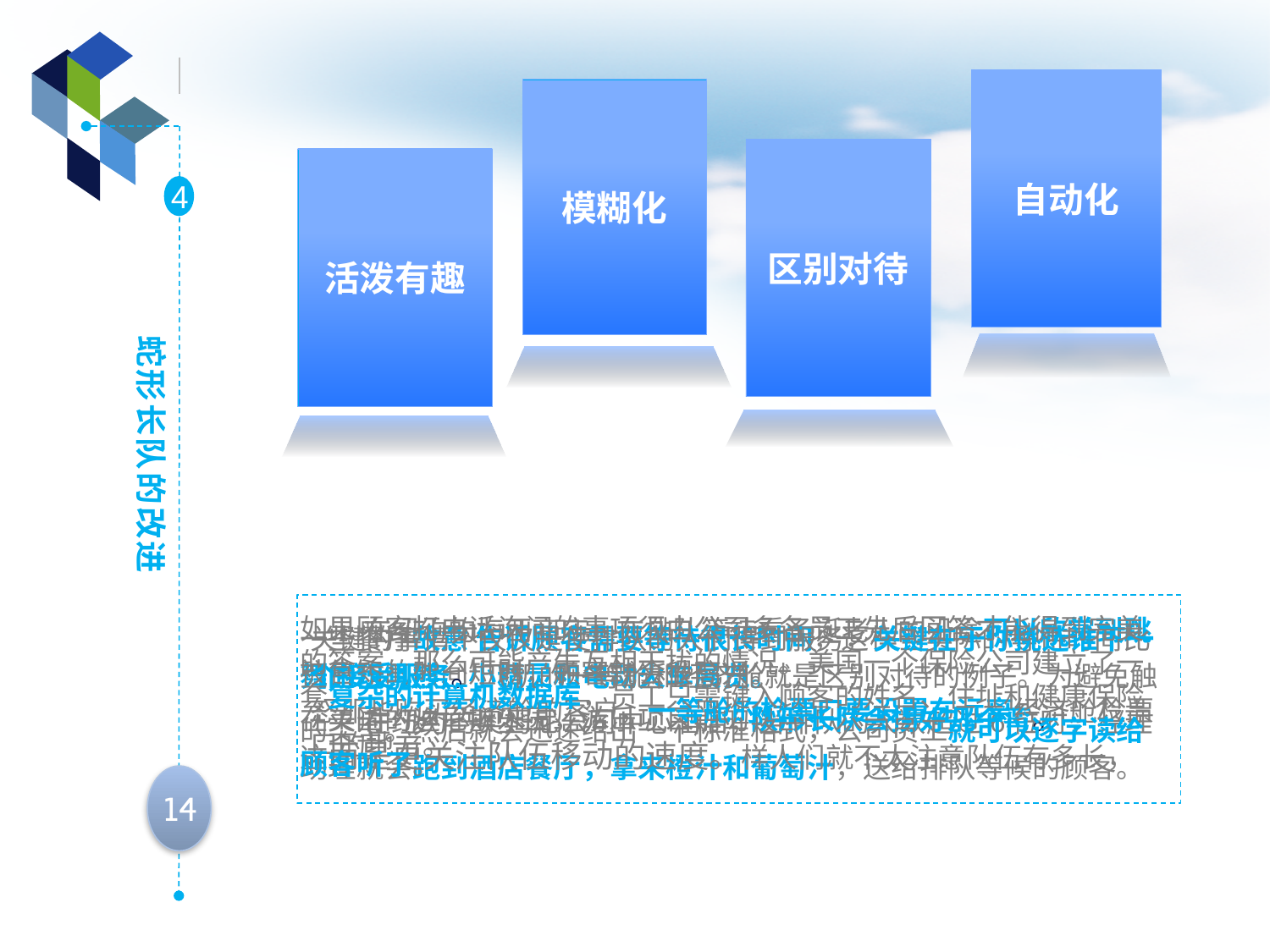

自动化
模糊化
区别对待
活泼有趣
蛇形长队的改进
4

在纽约的梅西商店，在排队等待看圣诞老人的沿途可以欣赏到跳舞的玩具熊、小精灵和电动火车展览。
在纽约的奥姆尼公司中心酒店，当排队的人数超过6位时，经理助理就会跑到酒店餐厅，拿来橙汁和葡萄汁，送给排队等候的顾客。

如果顾客打电话询问的事项须由公司多名员工先后回答才能得到完美的答案，那么可能产生互相干扰的情况。美国一个保险公司建立了一套复杂的计算机数据库，员工只需键入顾客的姓名、住址和健康保险的类型。然后就会迅速给出一个标准格式，公司员工就可以逐字读给顾客听了。
一些餐厅故意 告诉顾客需要等待很长时间，这样当实际的等待时间比被告知的时间短时，顾客就会很高兴。
在美国的迪尼斯乐园，游乐项目前的队形长队会拐好几个弯。
这而是更关注队伍移动的速度。样人们就不太注意队伍有多长，
关键的事情不仅仅是使排队的人们得到服务，关键在于你挑选谁下一个接受服务。飞机的一等舱和经济舱就是区别对待的例子。为避免触怒那些购买经济舱的客户，一等舱的检票口要设置在远离经济舱检票口的地方。